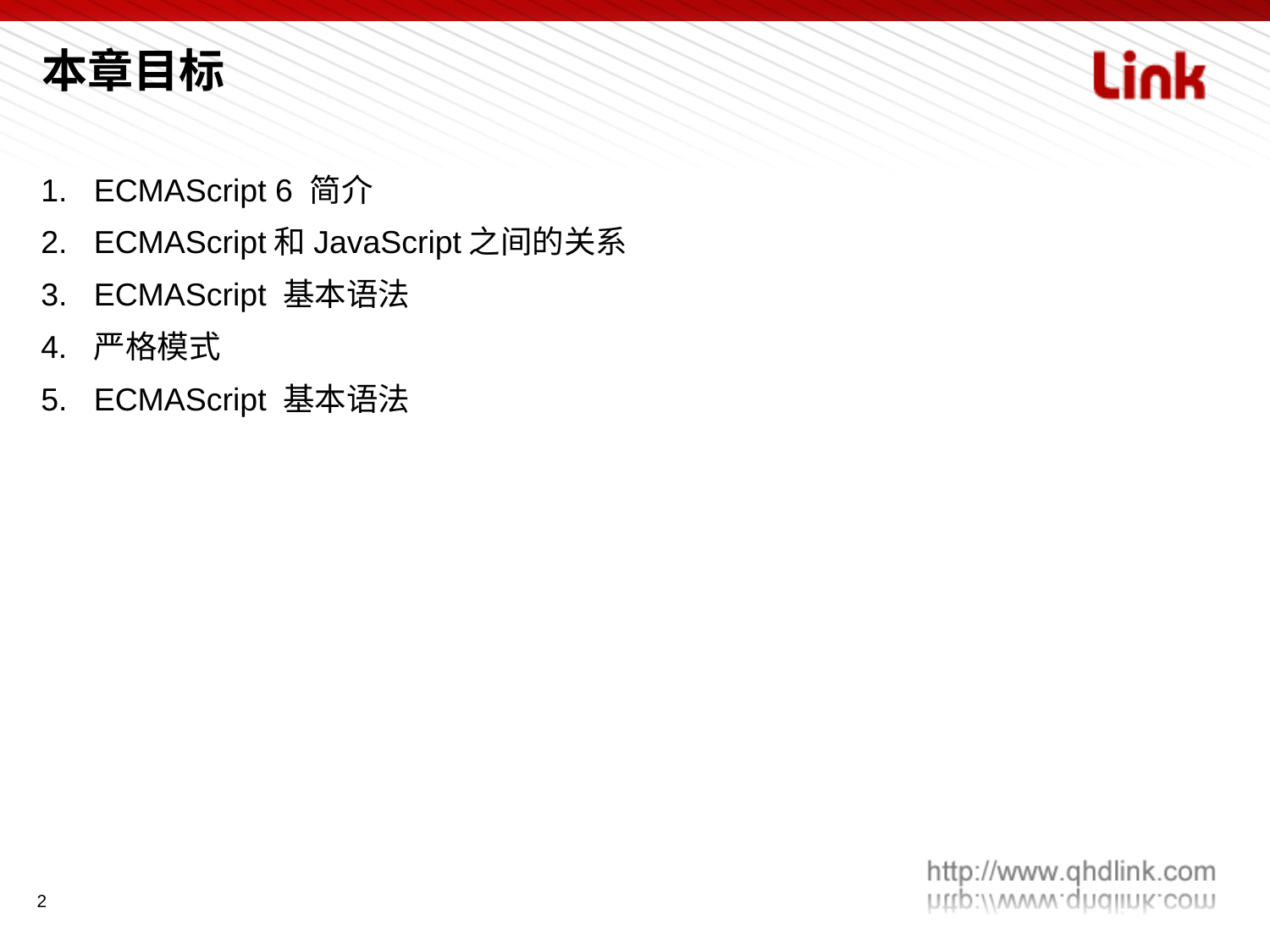

本章目标
ECMAScript 6 简介
ECMAScript和JavaScript之间的关系
ECMAScript 基本语法
严格模式
ECMAScript 基本语法

2